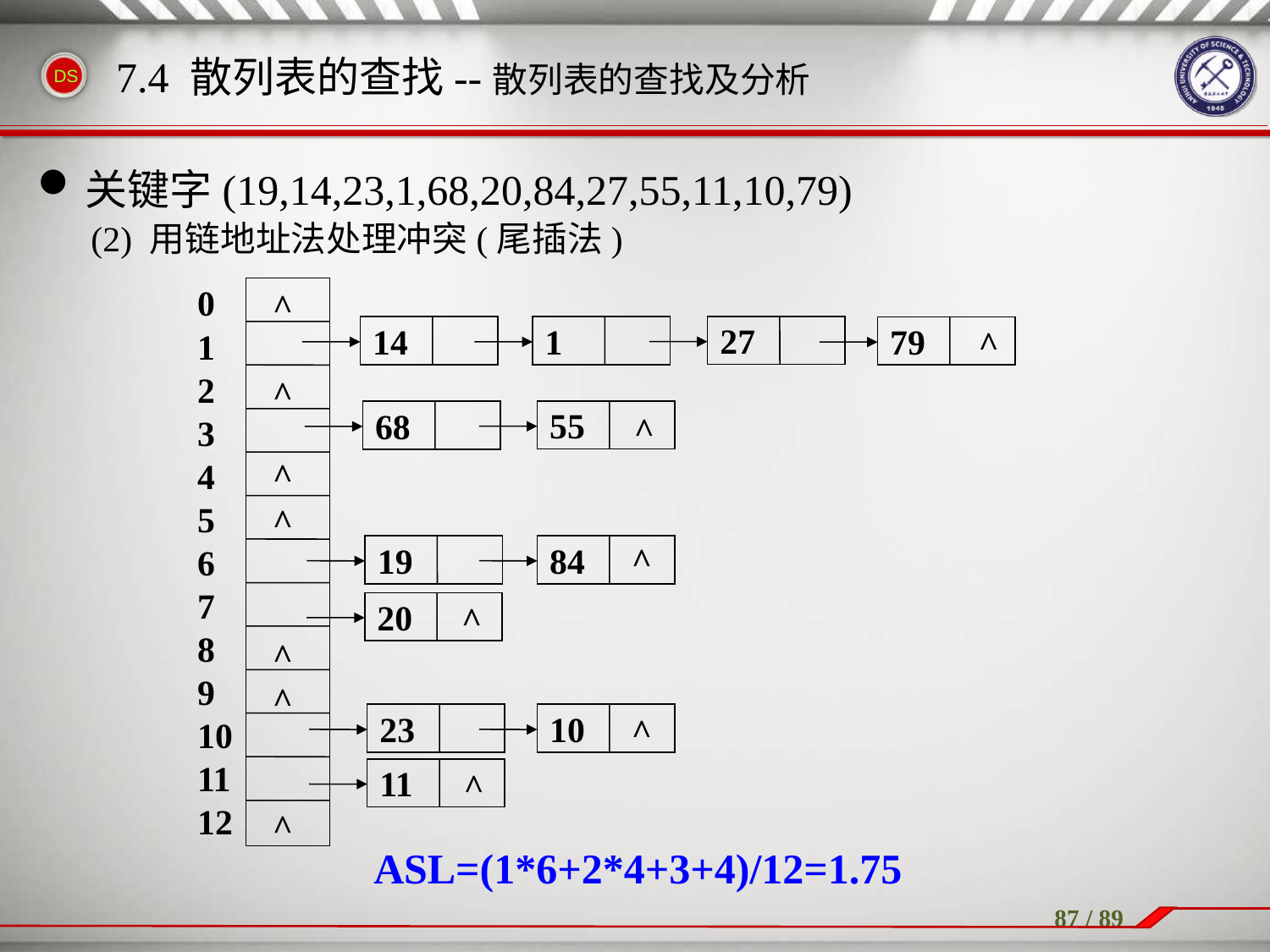

关键字(19,14,23,1,68,20,84,27,55,11,10,79)
      (2) 用链地址法处理冲突(尾插法)

7.4 散列表的查找--散列表的查找及分析
0
1
2
3
4
5
6
7
8
9
10
11
12

^
^
27

14

1

79

^
55

68

^
^
^
^
19

84

^
20

^
^
^
23

10

^
11

^
ASL=(1*6+2*4+3+4)/12=1.75